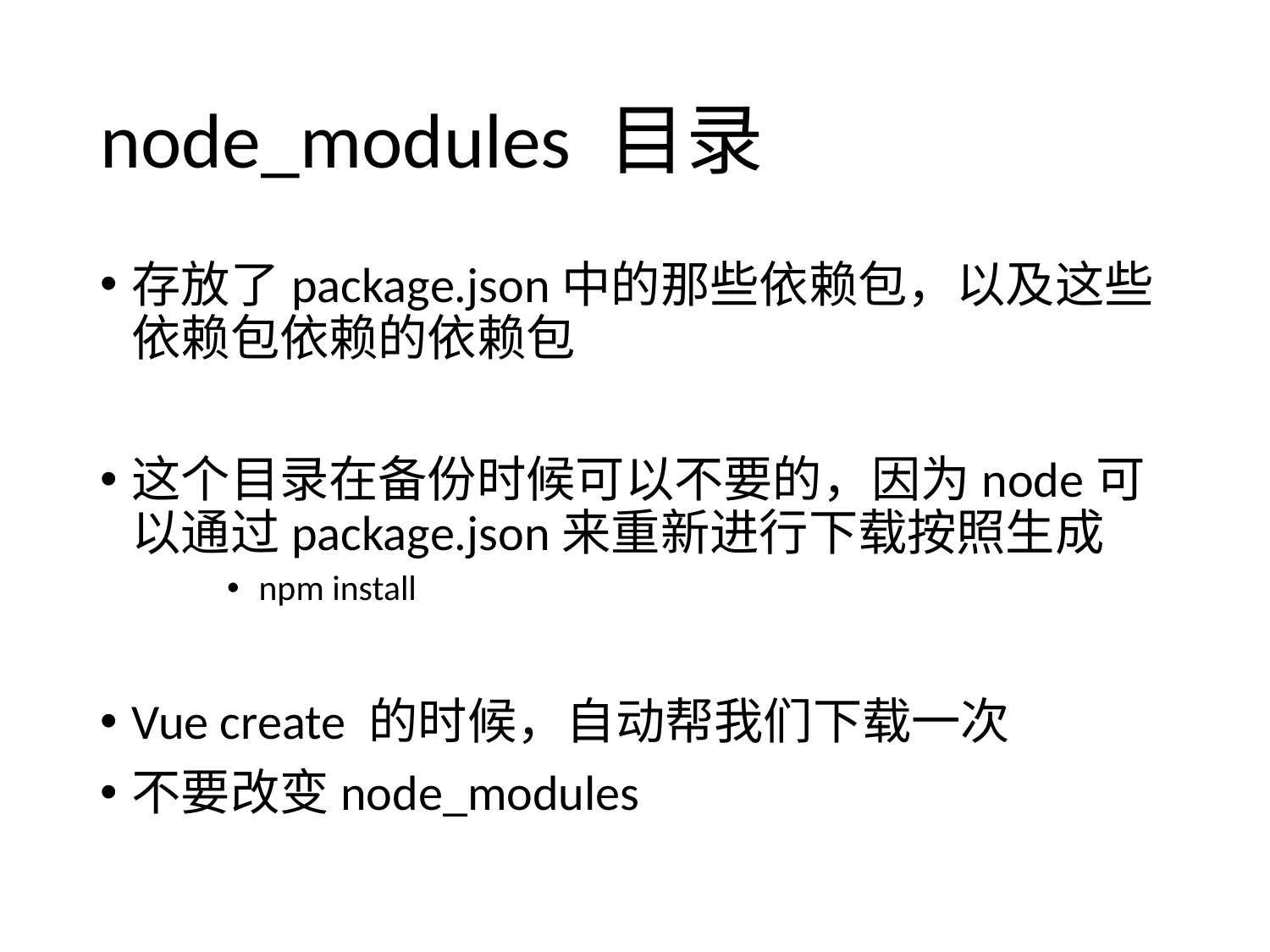

# node_modules 目录
存放了package.json中的那些依赖包，以及这些依赖包依赖的依赖包

这个目录在备份时候可以不要的，因为node可以通过package.json来重新进行下载按照生成
npm install

Vue create 的时候，自动帮我们下载一次
不要改变node_modules